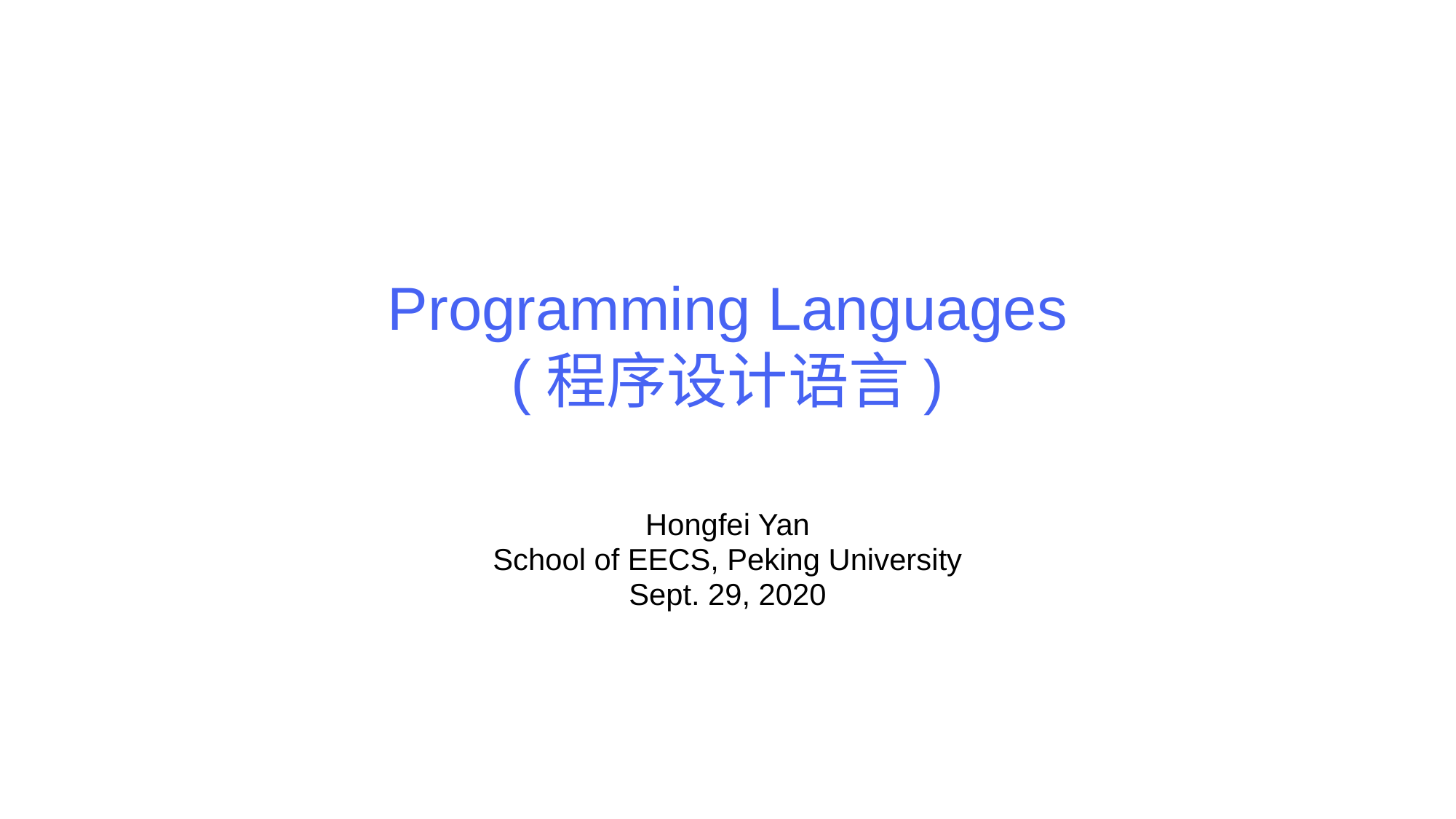

# Programming Languages (程序设计语言)

Hongfei Yan
School of EECS, Peking University
Sept. 29, 2020